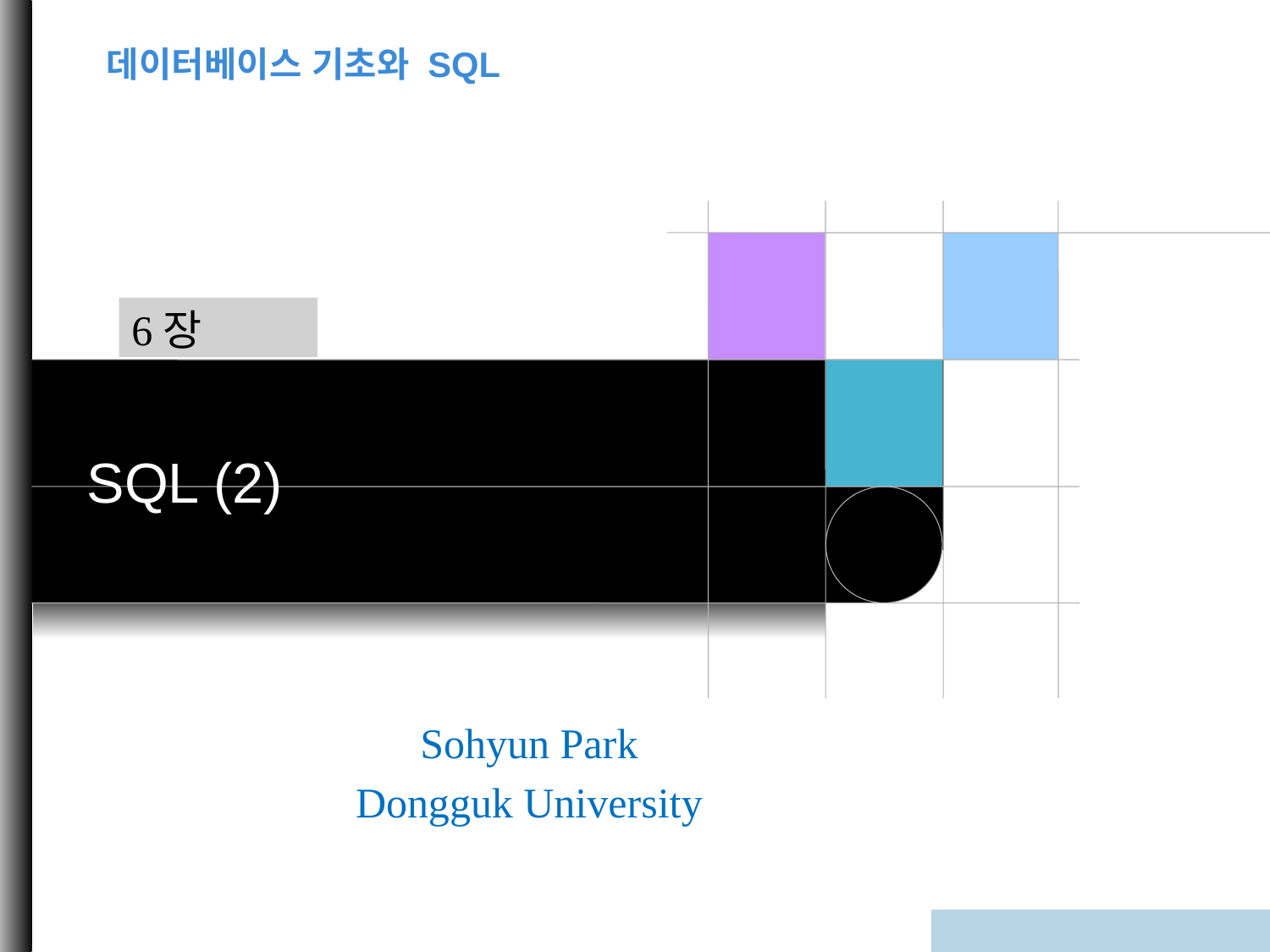

데이터베이스 기초와 SQL
6장
# SQL (2)

Sohyun Park
Dongguk University